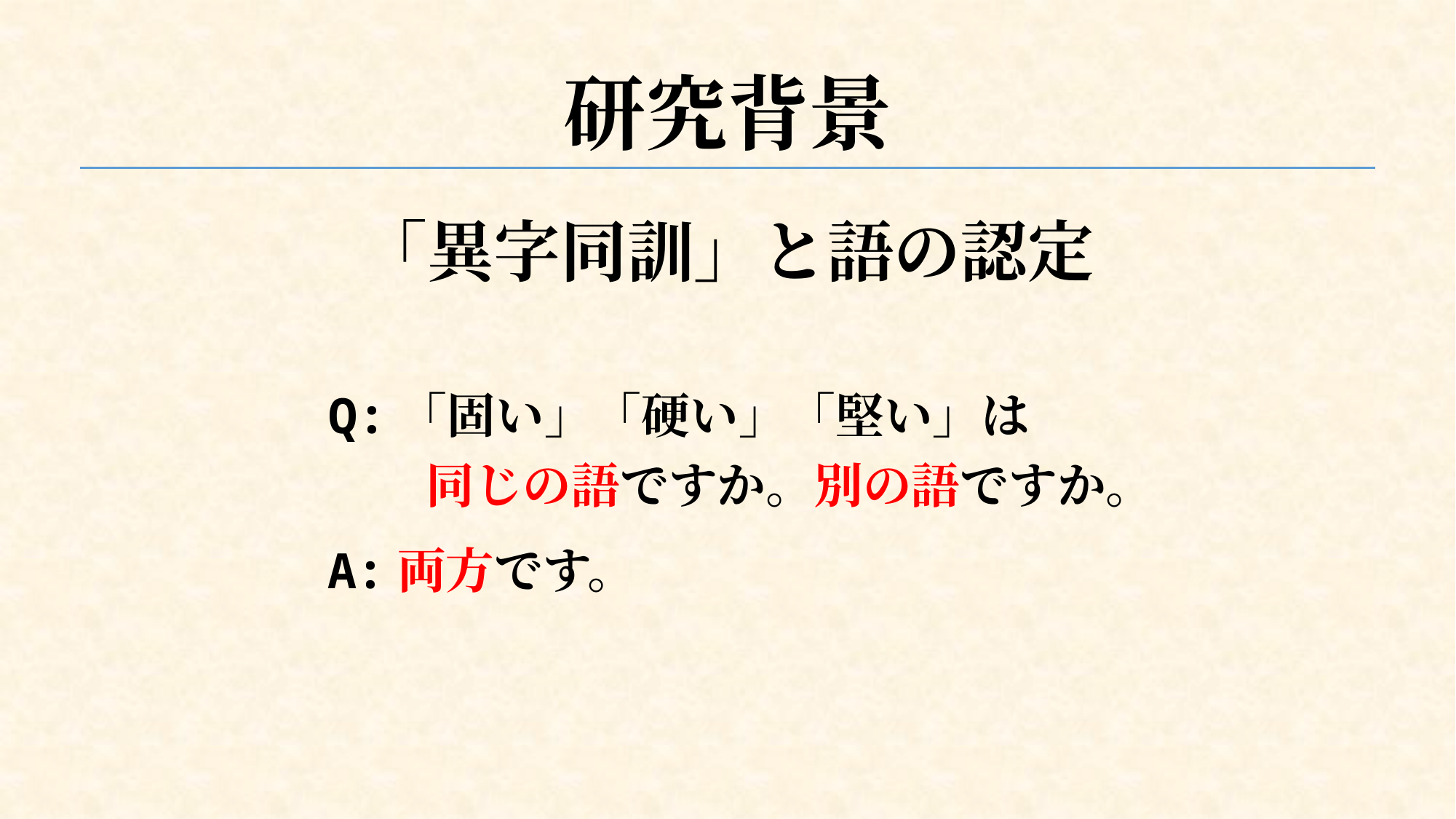

研究背景
「異字同訓」と語の認定
Q:「固い」「硬い」「堅い」は
　　同じの語ですか。別の語ですか。
A:両方です。